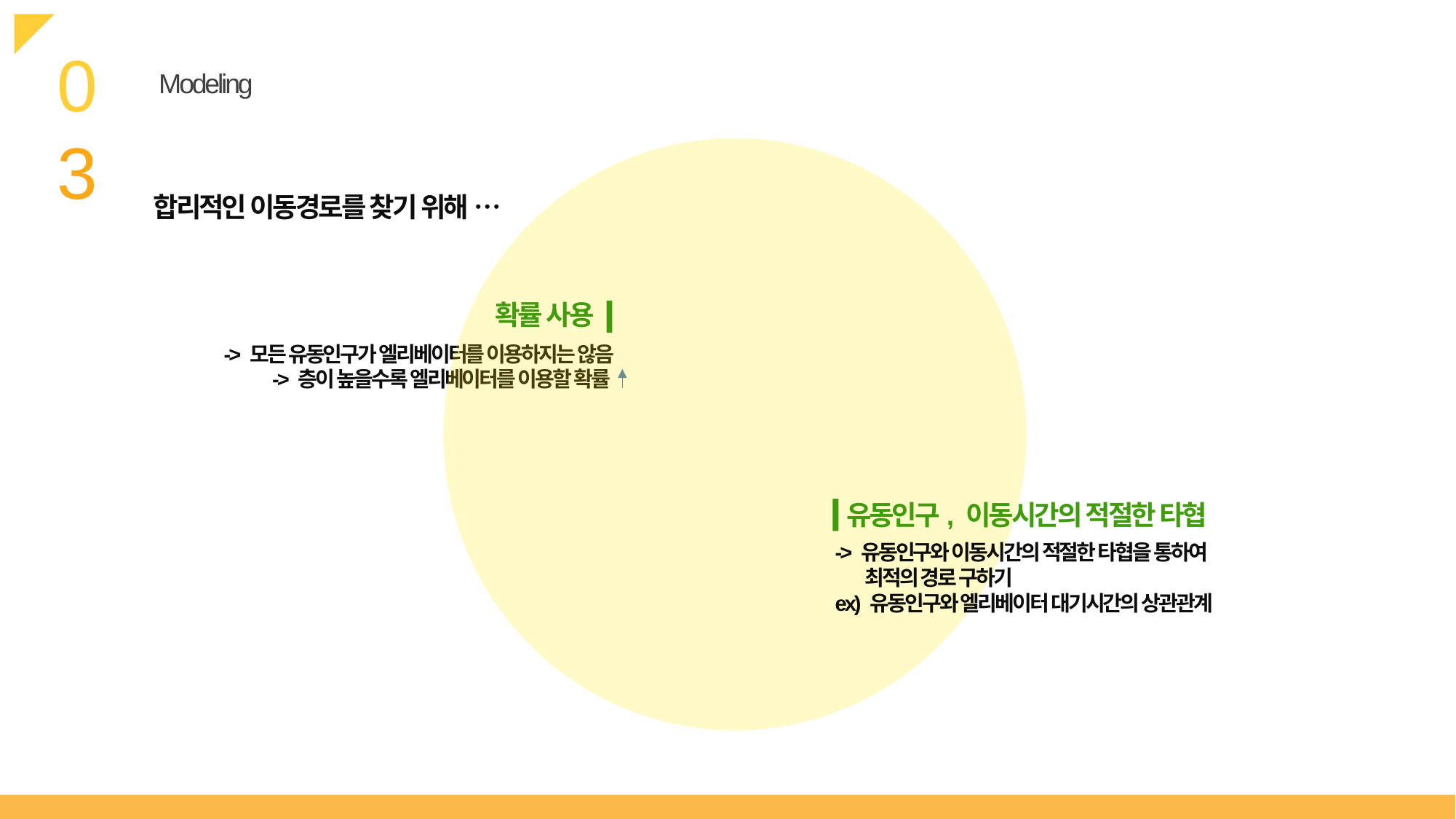

03
Modeling

합리적인 이동경로를 찾기 위해 …
확률 사용

-> 모든 유동인구가 엘리베이터를 이용하지는 않음
-> 층이 높을수록 엘리베이터를 이용할 확률

유동인구, 이동시간의 적절한 타협

-> 유동인구와 이동시간의 적절한 타협을 통하여
      최적의 경로 구하기
ex) 유동인구와 엘리베이터 대기시간의 상관관계